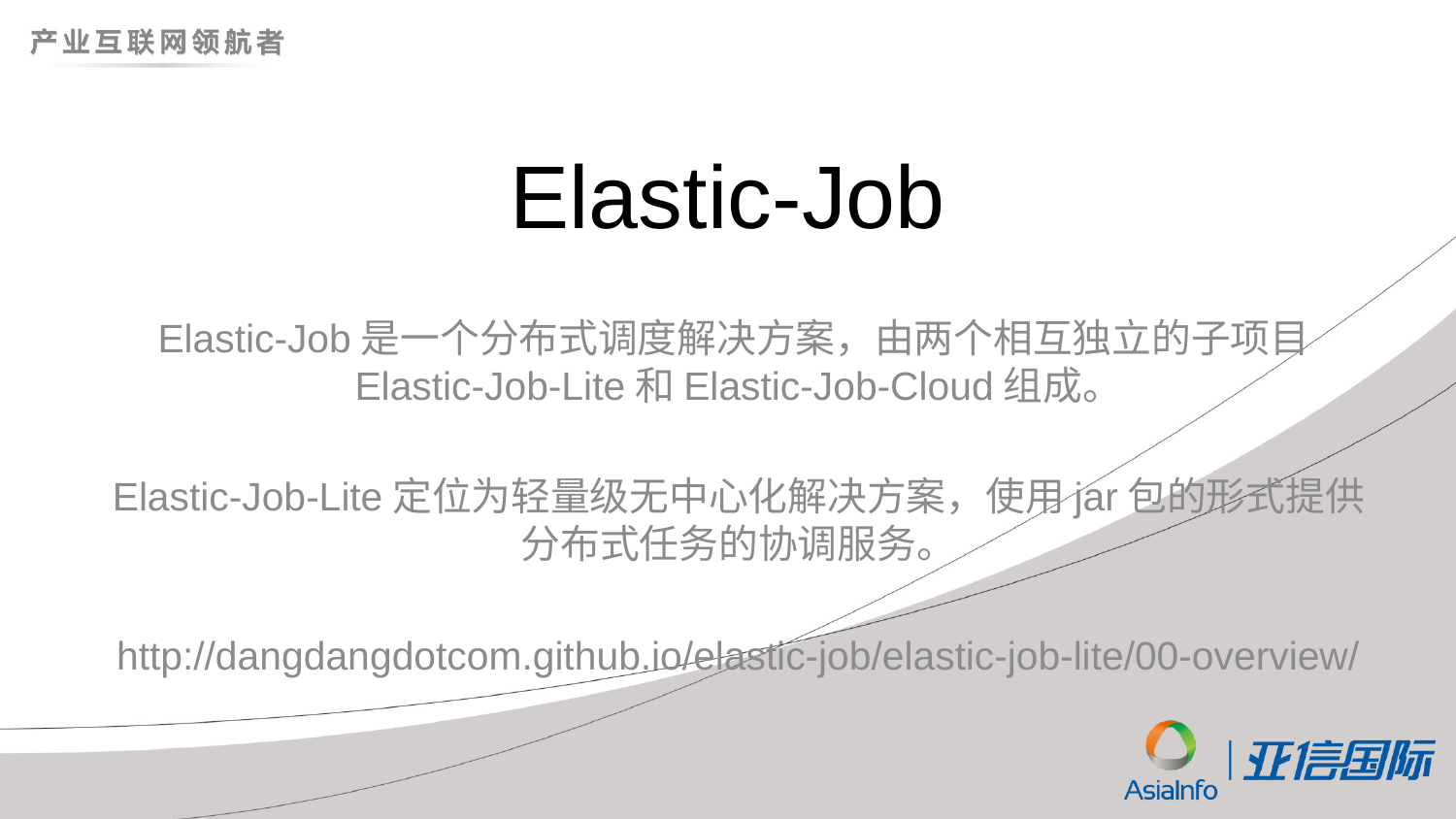

# Elastic-Job

Elastic-Job是一个分布式调度解决方案，由两个相互独立的子项目Elastic-Job-Lite和Elastic-Job-Cloud组成。

Elastic-Job-Lite定位为轻量级无中心化解决方案，使用jar包的形式提供分布式任务的协调服务。

http://dangdangdotcom.github.io/elastic-job/elastic-job-lite/00-overview/